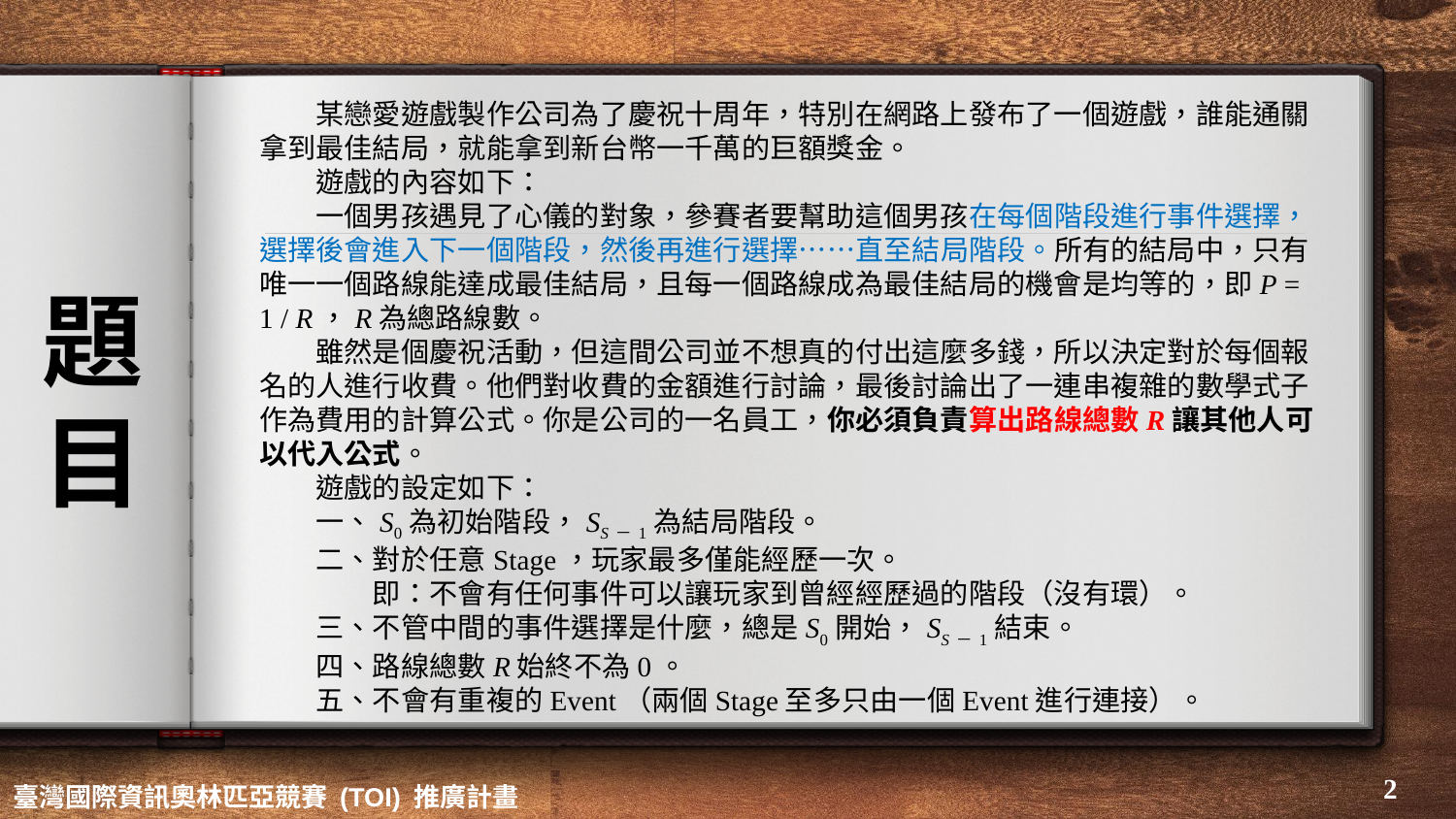

某戀愛遊戲製作公司為了慶祝十周年，特別在網路上發布了一個遊戲，誰能通關拿到最佳結局，就能拿到新台幣一千萬的巨額獎金。
　　遊戲的內容如下：
　　一個男孩遇見了心儀的對象，參賽者要幫助這個男孩在每個階段進行事件選擇，選擇後會進入下一個階段，然後再進行選擇……直至結局階段。所有的結局中，只有唯一一個路線能達成最佳結局，且每一個路線成為最佳結局的機會是均等的，即P = 1 / R，R為總路線數。
　　雖然是個慶祝活動，但這間公司並不想真的付出這麼多錢，所以決定對於每個報名的人進行收費。他們對收費的金額進行討論，最後討論出了一連串複雜的數學式子作為費用的計算公式。你是公司的一名員工，你必須負責算出路線總數R讓其他人可以代入公式。
　　遊戲的設定如下：
　　一、S0為初始階段，SS－1為結局階段。
　　二、對於任意Stage，玩家最多僅能經歷一次。
　　　　即：不會有任何事件可以讓玩家到曾經經歷過的階段（沒有環）。
　　三、不管中間的事件選擇是什麼，總是S0開始，SS－1結束。
　　四、路線總數R始終不為0。
　　五、不會有重複的Event（兩個Stage至多只由一個Event進行連接）。
# 題 目
2